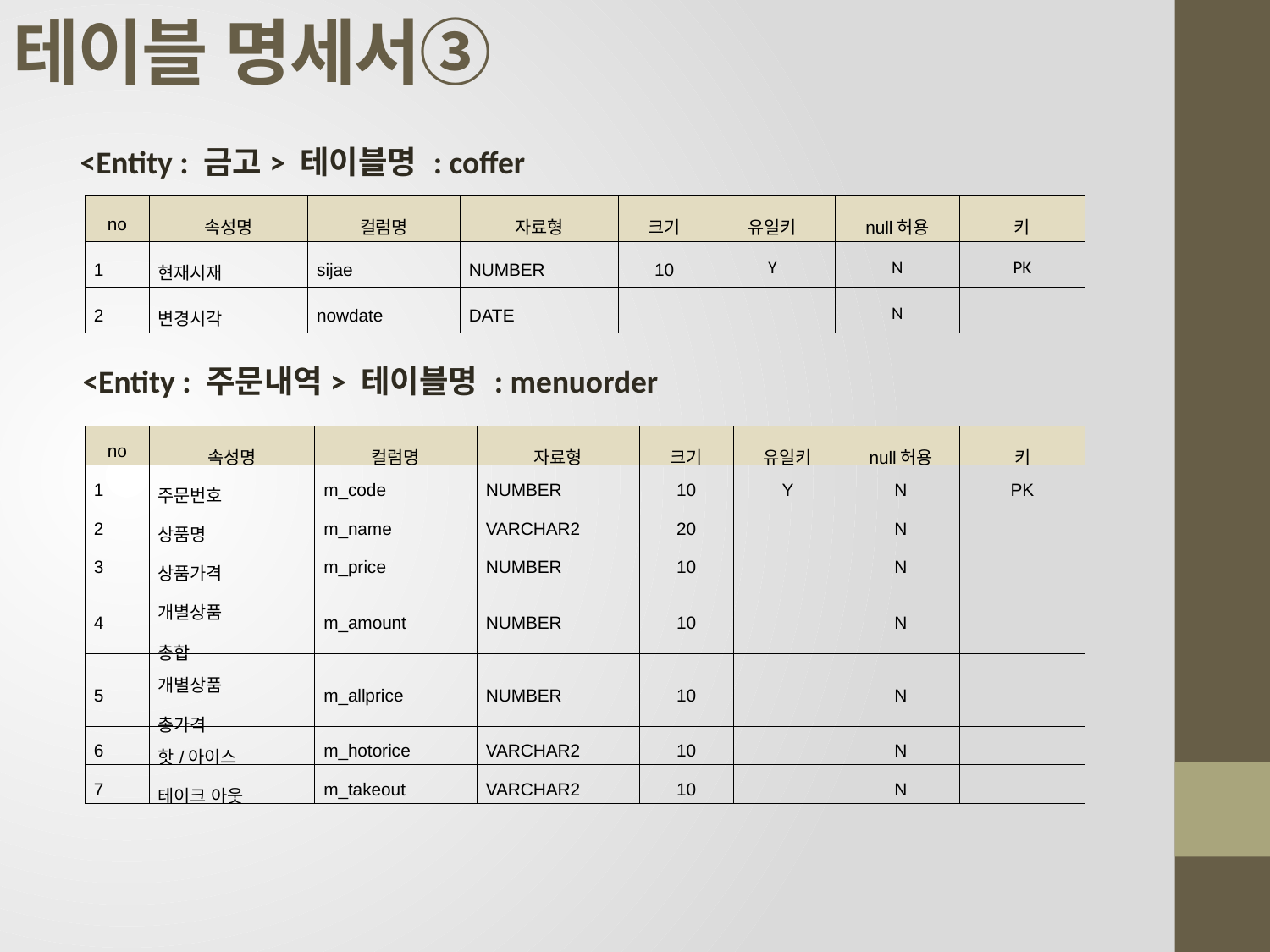

테이블 명세서③
<Entity : 금고> 테이블명 : coffer
| no | 속성명 | 컬럼명 | 자료형 | 크기 | 유일키 | null허용 | 키 |
| --- | --- | --- | --- | --- | --- | --- | --- |
| 1 | 현재시재 | sijae | NUMBER | 10 | Y | N | PK |
| 2 | 변경시각 | nowdate | DATE |  |  | N |  |
<Entity : 주문내역> 테이블명 : menuorder
| no | 속성명 | 컬럼명 | 자료형 | 크기 | 유일키 | null허용 | 키 |
| --- | --- | --- | --- | --- | --- | --- | --- |
| 1 | 주문번호 | m\_code | NUMBER | 10 | Y | N | PK |
| 2 | 상품명 | m\_name | VARCHAR2 | 20 |  | N |  |
| 3 | 상품가격 | m\_price | NUMBER | 10 |  | N |  |
| 4 | 개별상품 총합 | m\_amount | NUMBER | 10 |  | N |  |
| 5 | 개별상품 총가격 | m\_allprice | NUMBER | 10 |  | N |  |
| 6 | 핫/아이스 | m\_hotorice | VARCHAR2 | 10 |  | N |  |
| 7 | 테이크 아웃 | m\_takeout | VARCHAR2 | 10 |  | N |  |